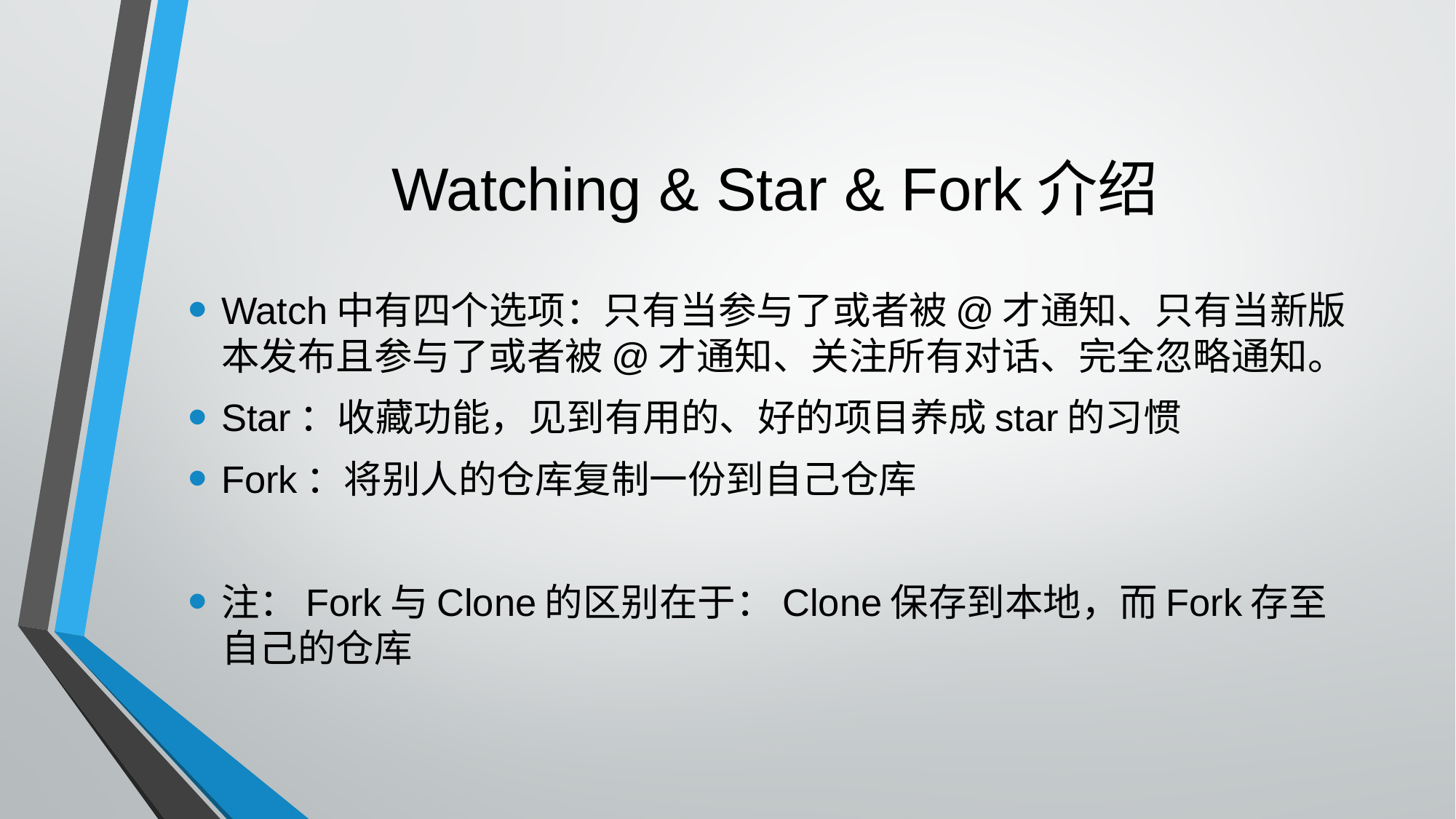

# Watching & Star & Fork介绍
Watch中有四个选项：只有当参与了或者被@才通知、只有当新版本发布且参与了或者被@才通知、关注所有对话、完全忽略通知。
Star：收藏功能，见到有用的、好的项目养成star的习惯
Fork：将别人的仓库复制一份到自己仓库

注：Fork与Clone的区别在于：Clone保存到本地，而Fork存至自己的仓库